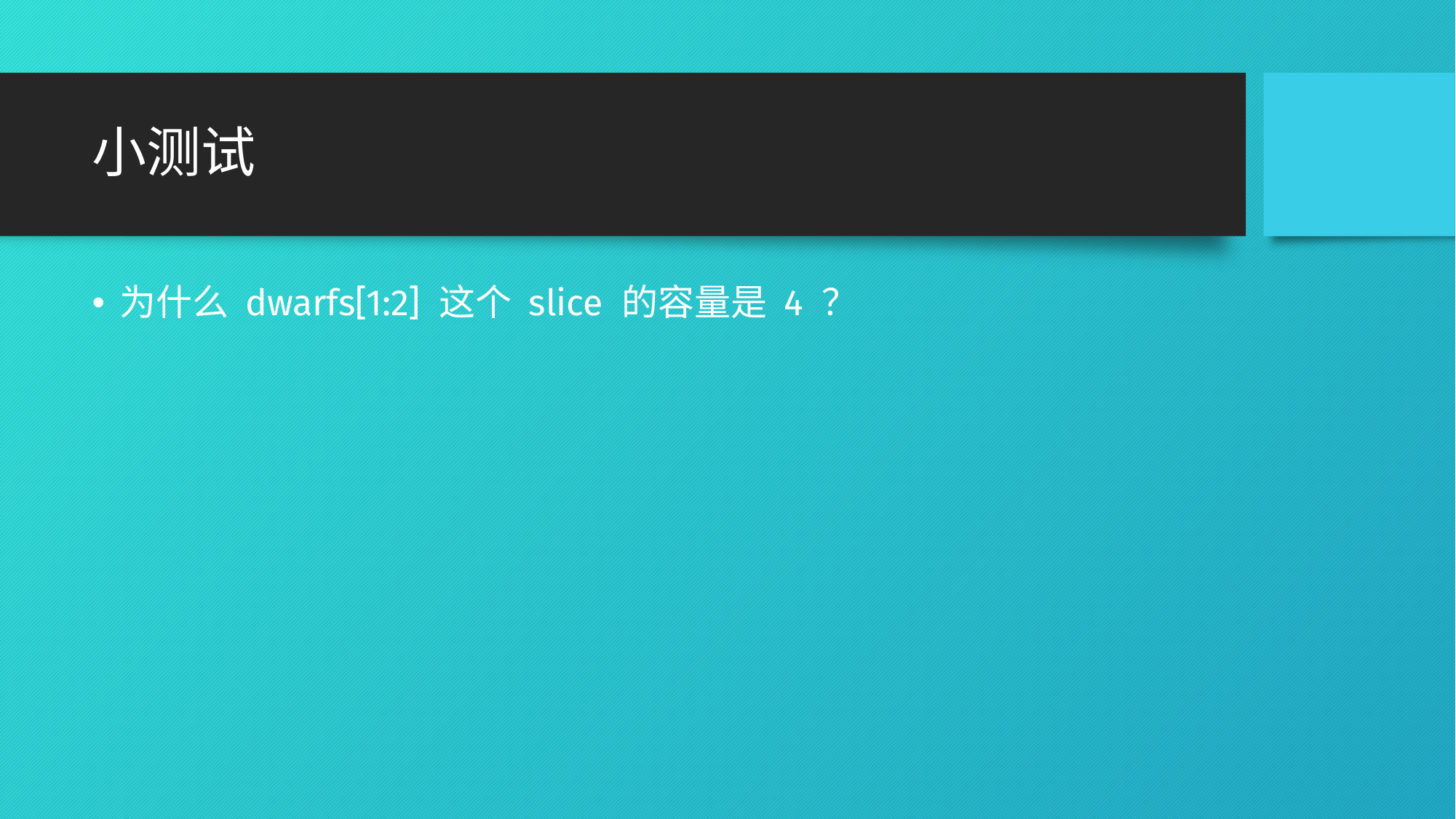

# 小测试
为什么 dwarfs[1:2] 这个 slice 的容量是 4 ？